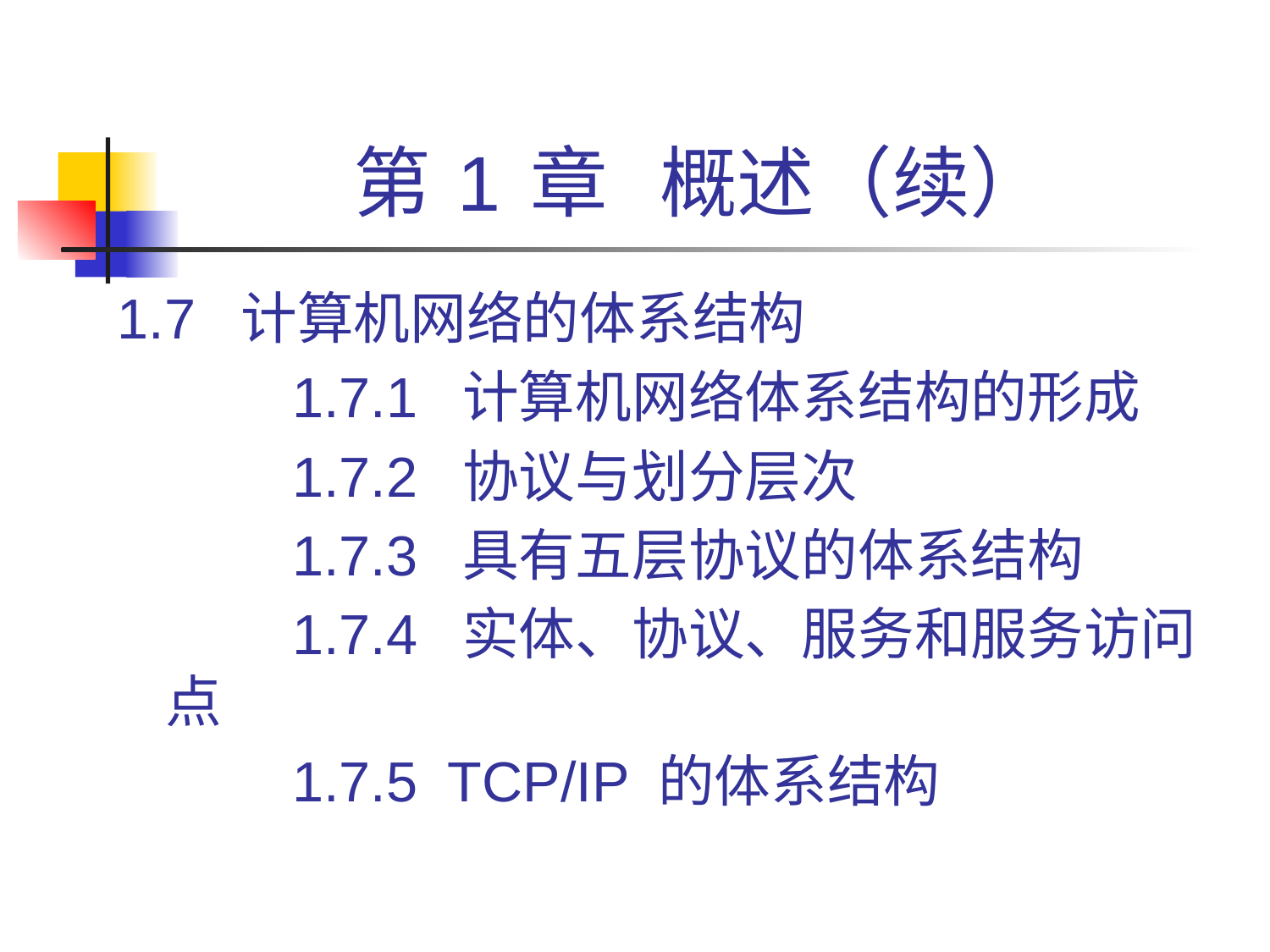

# 第 1 章   概述（续）
1.7  计算机网络的体系结构
		1.7.1  计算机网络体系结构的形成
		1.7.2  协议与划分层次
		1.7.3  具有五层协议的体系结构
		1.7.4  实体、协议、服务和服务访问点
		1.7.5  TCP/IP 的体系结构